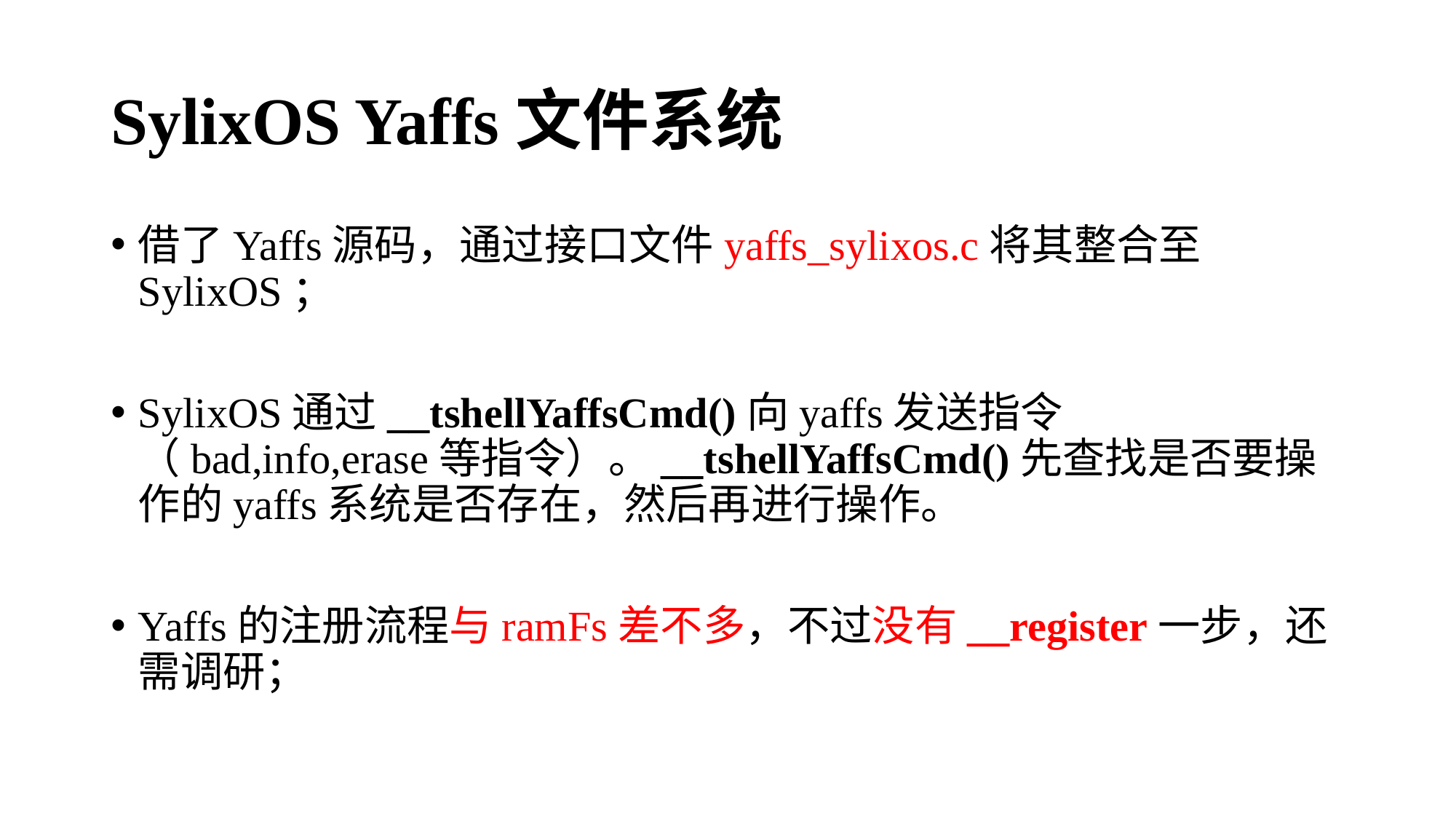

# SylixOS Yaffs文件系统
借了Yaffs源码，通过接口文件yaffs_sylixos.c将其整合至SylixOS；

SylixOS通过__tshellYaffsCmd()向yaffs发送指令（bad,info,erase等指令）。__tshellYaffsCmd()先查找是否要操作的yaffs系统是否存在，然后再进行操作。

Yaffs的注册流程与ramFs差不多，不过没有__register一步，还需调研；